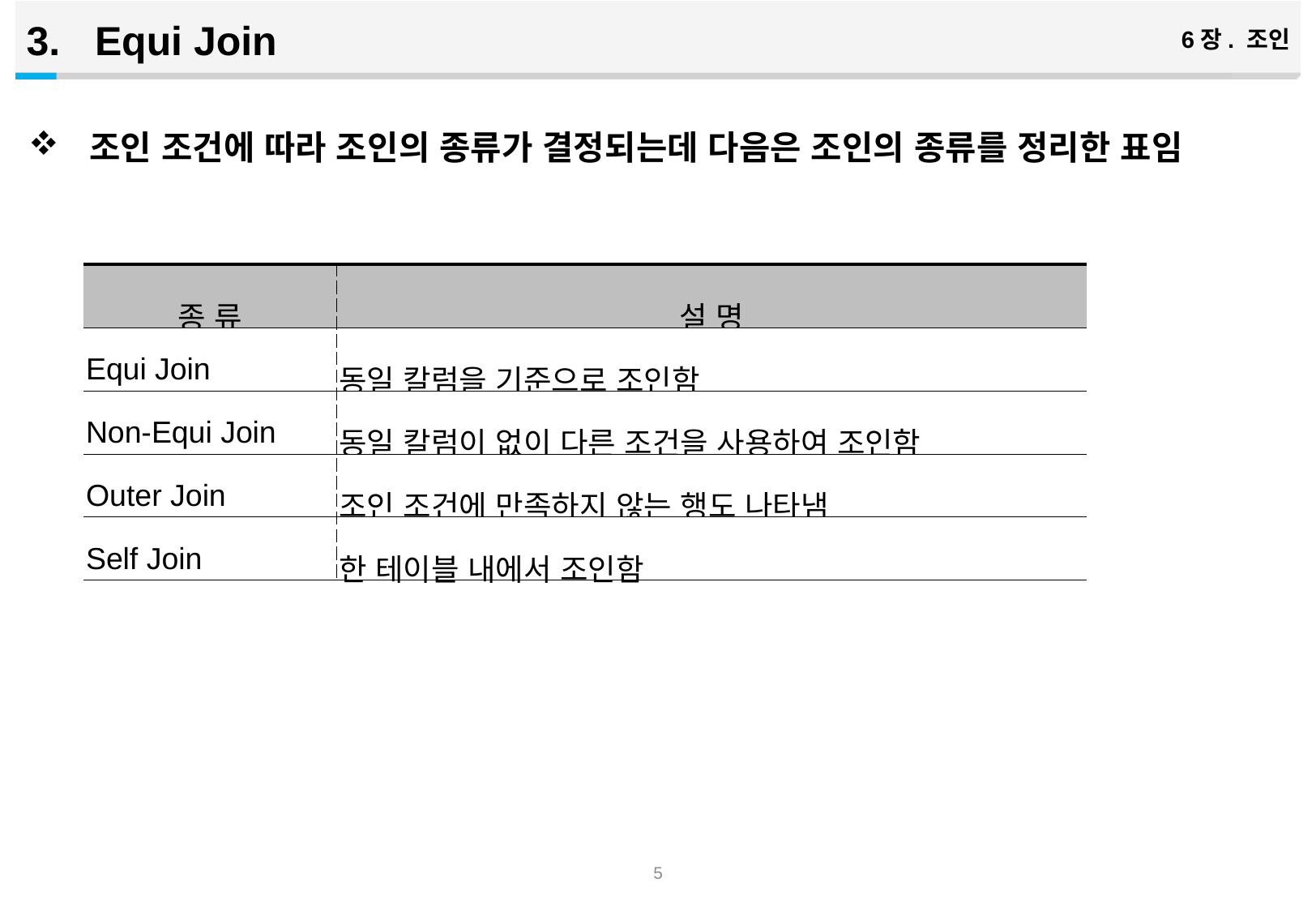

Equi Join
6장. 조인
조인 조건에 따라 조인의 종류가 결정되는데 다음은 조인의 종류를 정리한 표임
| 종 류 | 설 명 |
| --- | --- |
| Equi Join | 동일 칼럼을 기준으로 조인함 |
| Non-Equi Join | 동일 칼럼이 없이 다른 조건을 사용하여 조인함 |
| Outer Join | 조인 조건에 만족하지 않는 행도 나타냄 |
| Self Join | 한 테이블 내에서 조인함 |
5